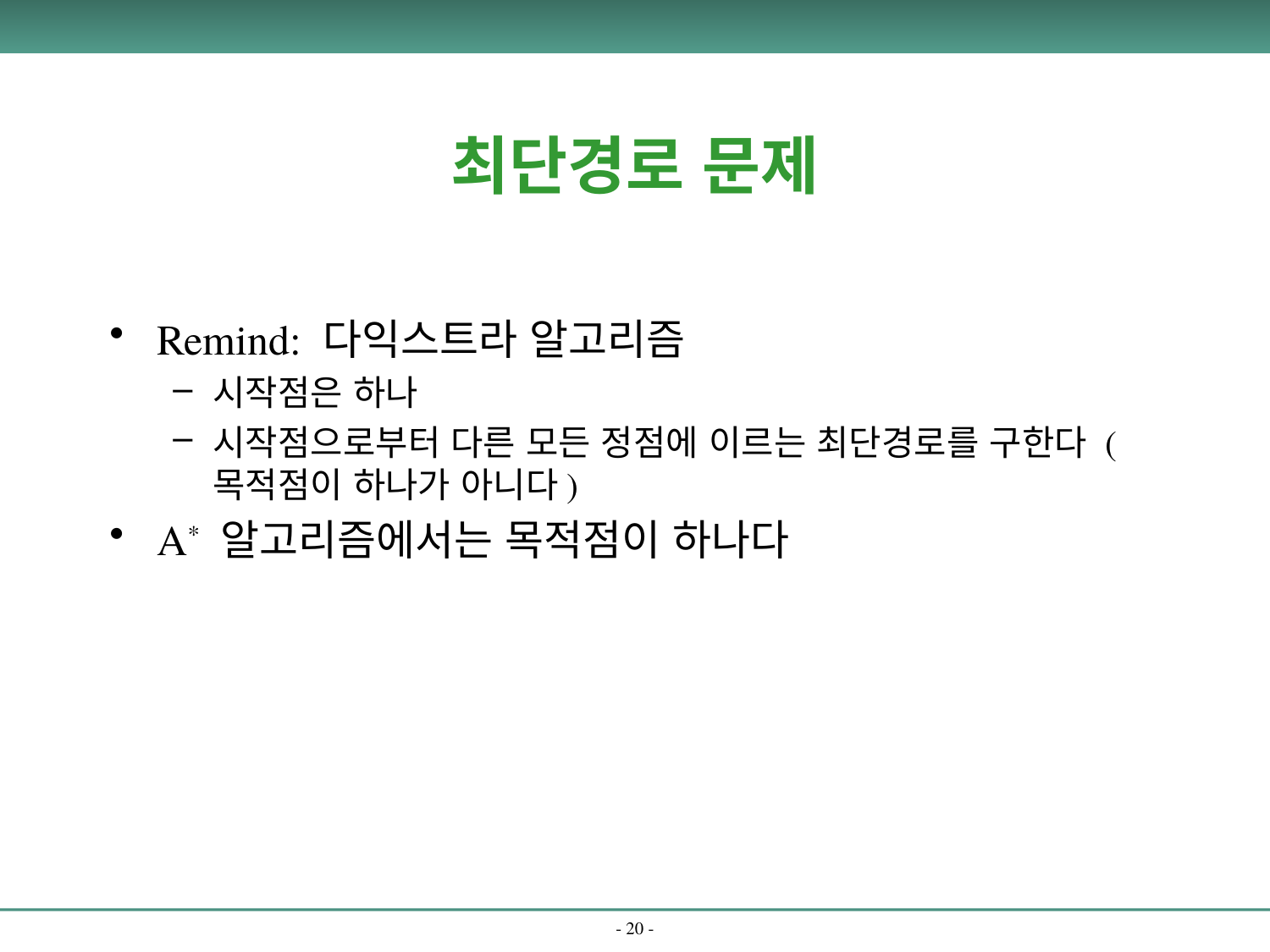

최단경로 문제
Remind: 다익스트라 알고리즘
시작점은 하나
시작점으로부터 다른 모든 정점에 이르는 최단경로를 구한다 (목적점이 하나가 아니다)
A* 알고리즘에서는 목적점이 하나다